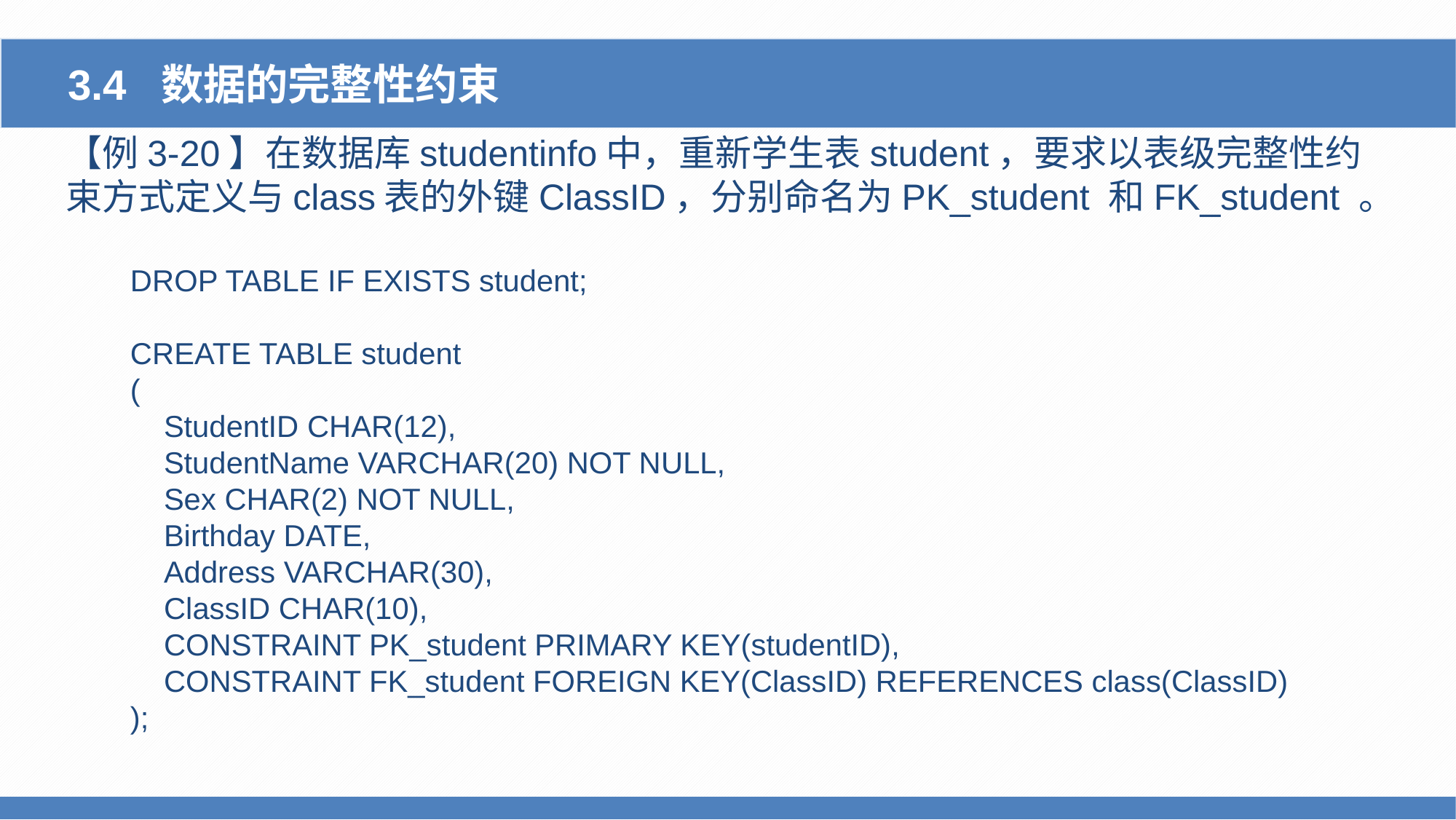

3.4  数据的完整性约束
【例3-20】在数据库studentinfo中，重新学生表student，要求以表级完整性约束方式定义与class表的外键ClassID，分别命名为PK_student 和FK_student 。

DROP TABLE IF EXISTS student;

CREATE TABLE student
(
    StudentID CHAR(12),
    StudentName VARCHAR(20) NOT NULL,
    Sex CHAR(2) NOT NULL,
    Birthday DATE,
    Address VARCHAR(30),
    ClassID CHAR(10),
    CONSTRAINT PK_student PRIMARY KEY(studentID),
    CONSTRAINT FK_student FOREIGN KEY(ClassID) REFERENCES class(ClassID)
);